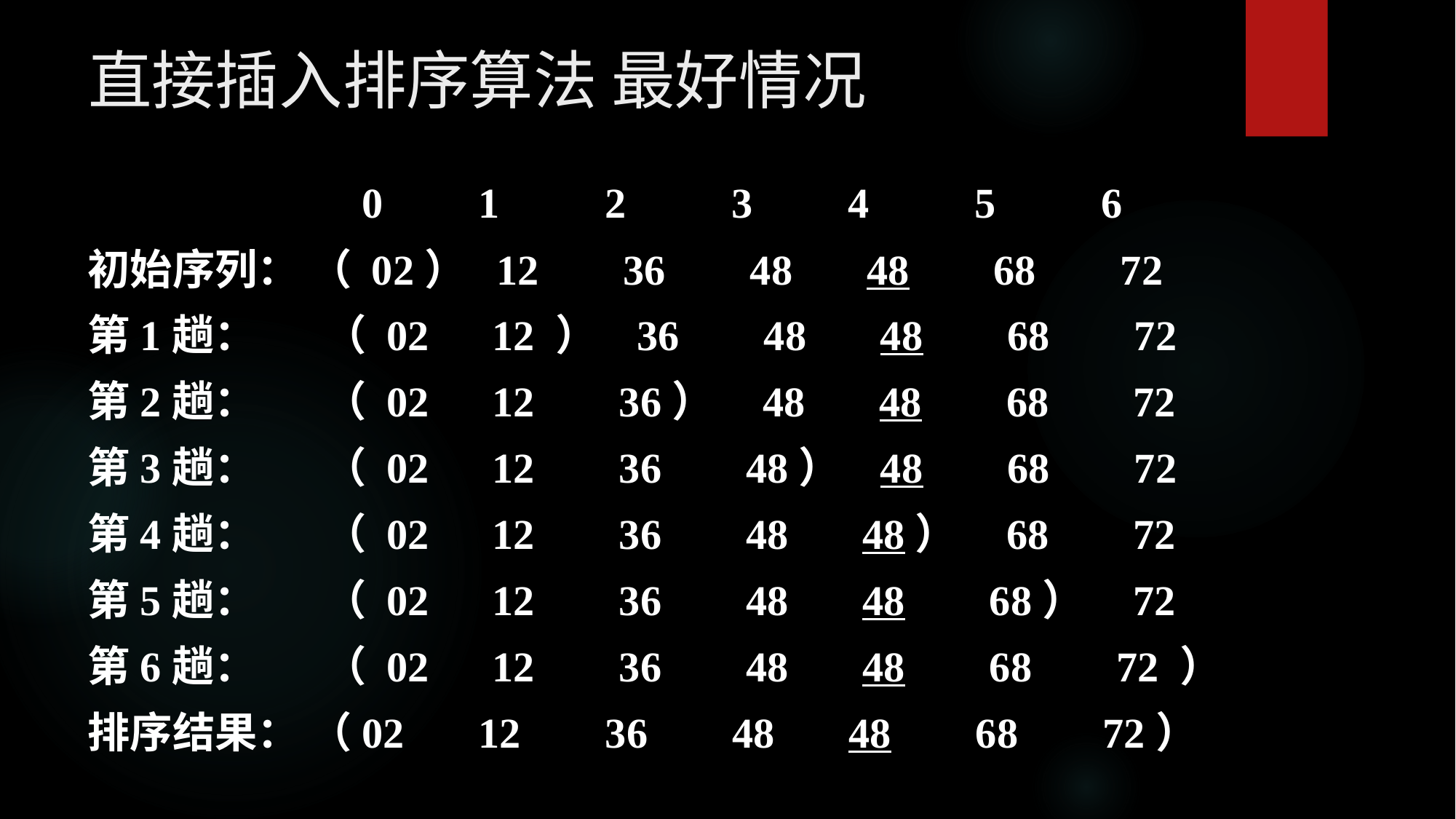

# 直接插入排序算法 最好情况
                          0         1          2          3         4          5          6
初始序列： （ 02）  12        36        48       48        68        72
第1趟：       （ 02      12 ）   36        48       48        68        72
第2趟：       （ 02      12        36）    48       48        68        72
第3趟：       （ 02      12        36        48）   48        68        72
第4趟：       （ 02      12        36        48       48）    68        72
第5趟：       （ 02      12        36        48       48        68）    72
第6趟：       （ 02      12        36        48       48        68        72 ）
排序结果： （02       12        36        48       48        68        72）